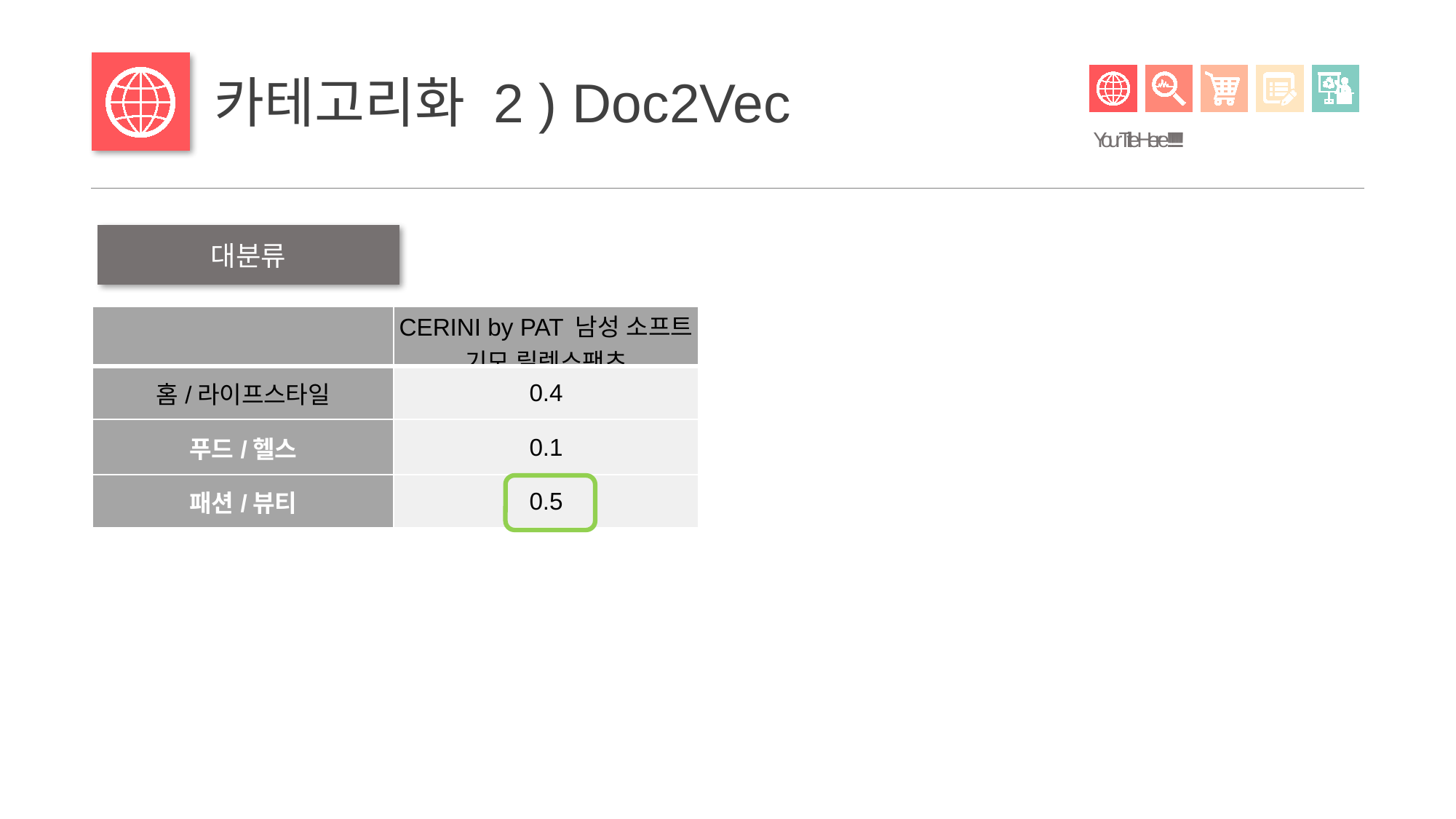

카테고리화 2 ) Doc2Vec

Your Title Here !!!!!!!!!!
대분류
|  | CERINI by PAT 남성 소프트 기모 릴렉스팬츠 |
| --- | --- |
| 홈/라이프스타일 | 0.4 |
| 푸드/헬스 | 0.1 |
| 패션/뷰티 | 0.5 |